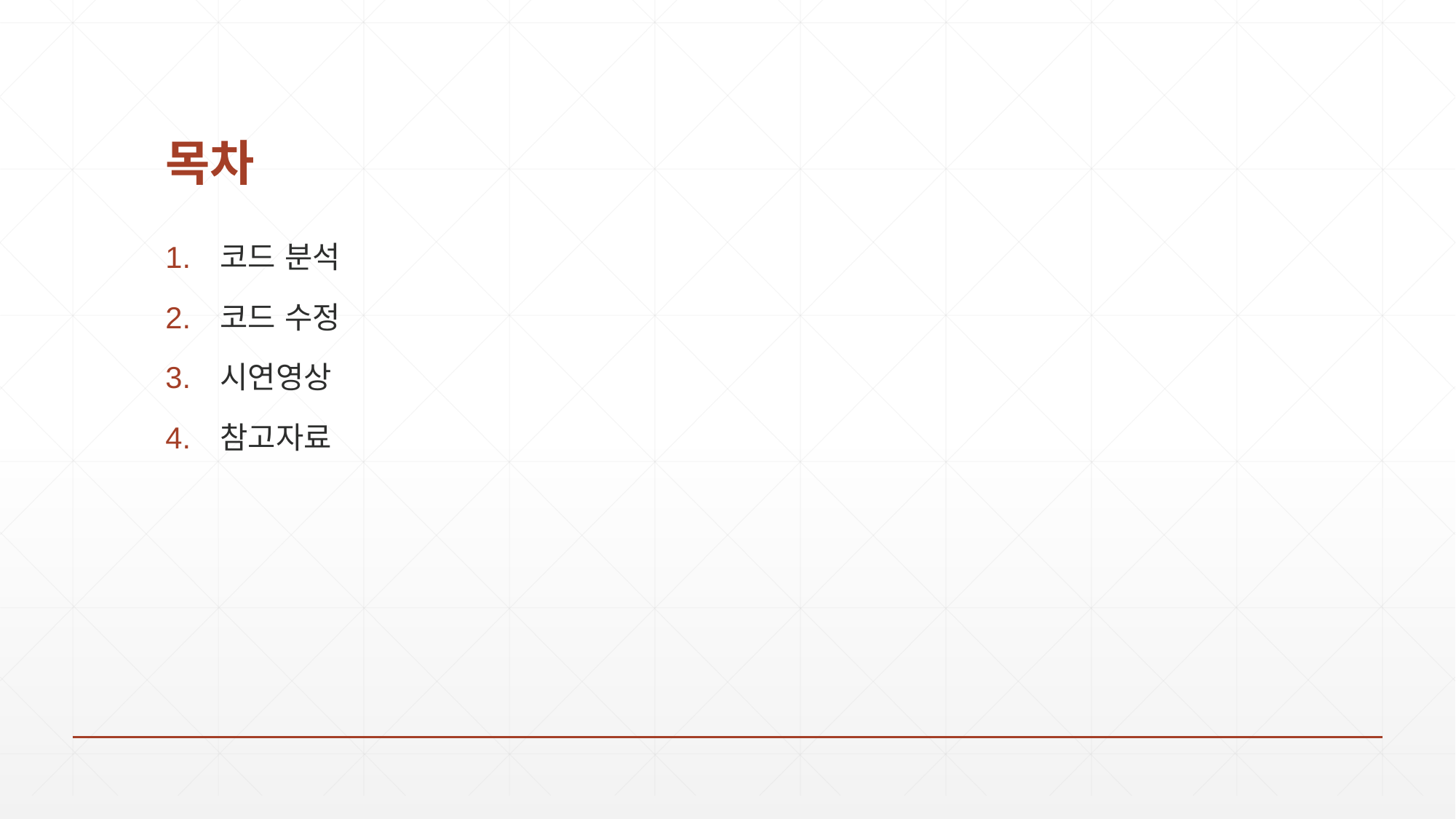

# 목차
코드 분석
코드 수정
시연영상
참고자료